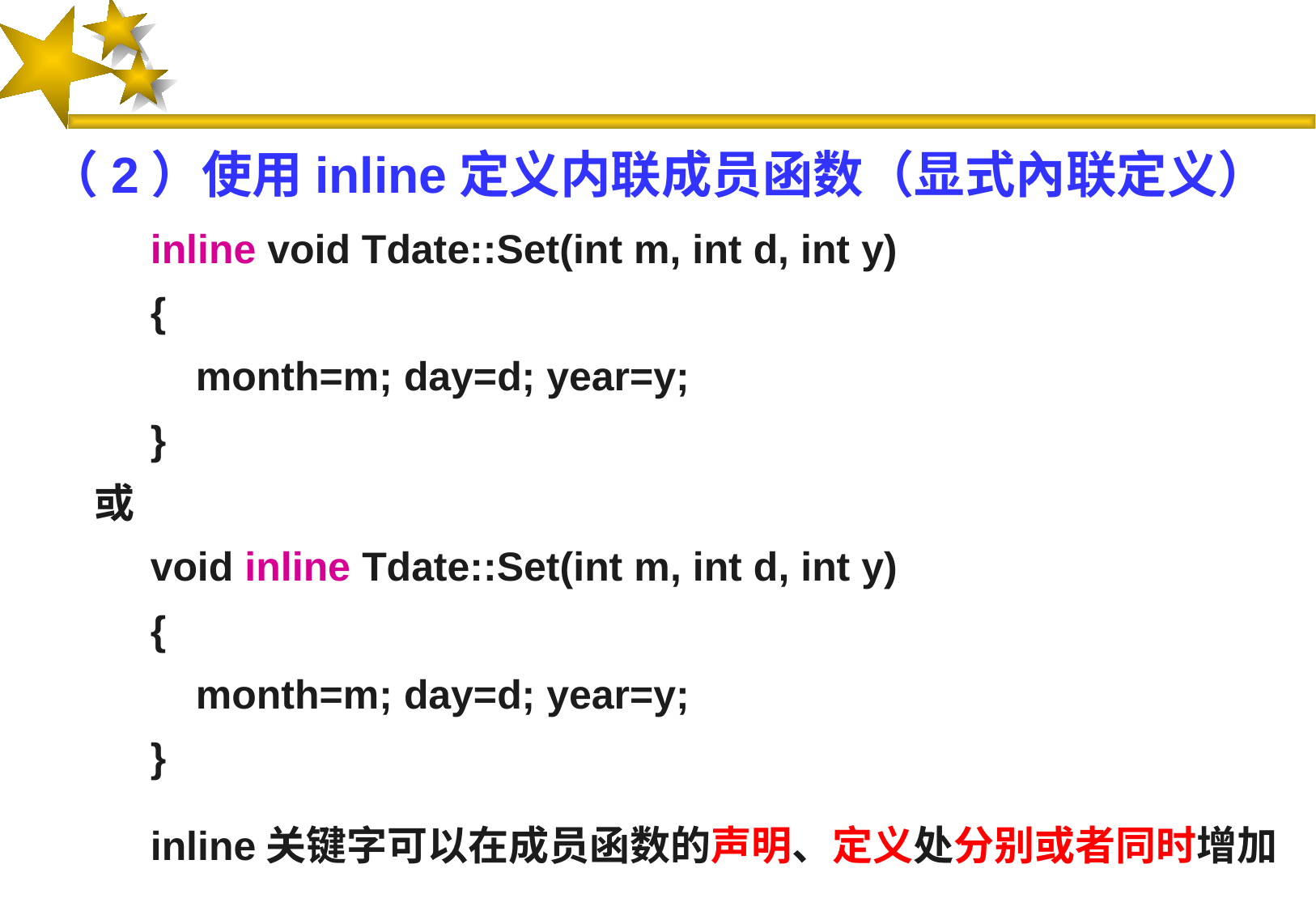

#
（2）使用inline定义内联成员函数（显式內联定义）
         inline void Tdate::Set(int m, int d, int y)
         {
             month=m; day=d; year=y;
         }
    或
         void inline Tdate::Set(int m, int d, int y)
         {
             month=m; day=d; year=y;
         }
         inline关键字可以在成员函数的声明、定义处分别或者同时增加